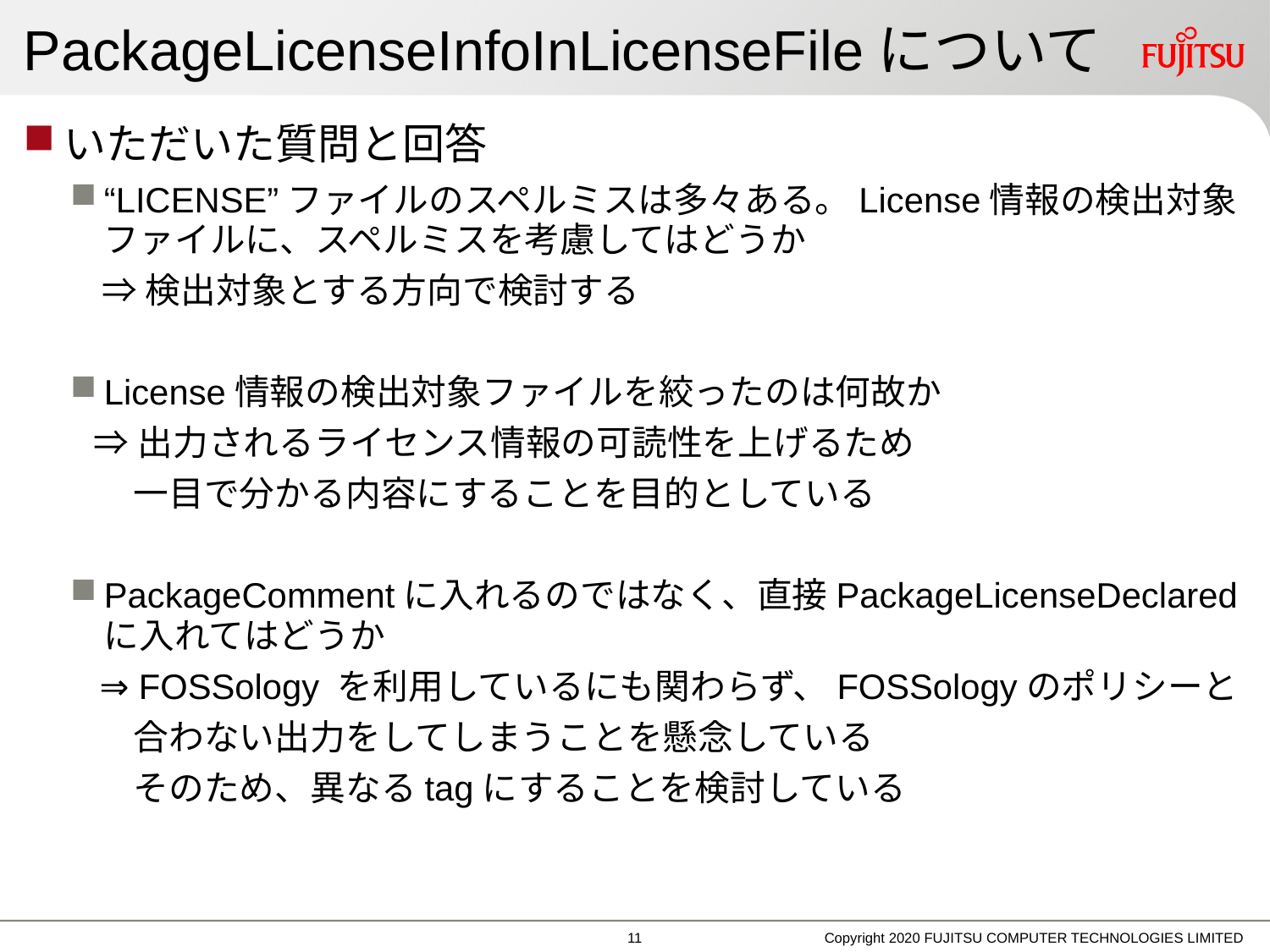

# PackageLicenseInfoInLicenseFileについて
いただいた質問と回答
“LICENSE”ファイルのスペルミスは多々ある。License情報の検出対象ファイルに、スペルミスを考慮してはどうか
    ⇒検出対象とする方向で検討する

License情報の検出対象ファイルを絞ったのは何故か
   ⇒出力されるライセンス情報の可読性を上げるため
       一目で分かる内容にすることを目的としている

PackageCommentに入れるのではなく、直接PackageLicenseDeclaredに入れてはどうか
   ⇒ FOSSology を利用しているにも関わらず、FOSSologyのポリシーと
       合わない出力をしてしまうことを懸念している
       そのため、異なるtagにすることを検討している
11
Copyright 2020 FUJITSU COMPUTER TECHNOLOGIES LIMITED